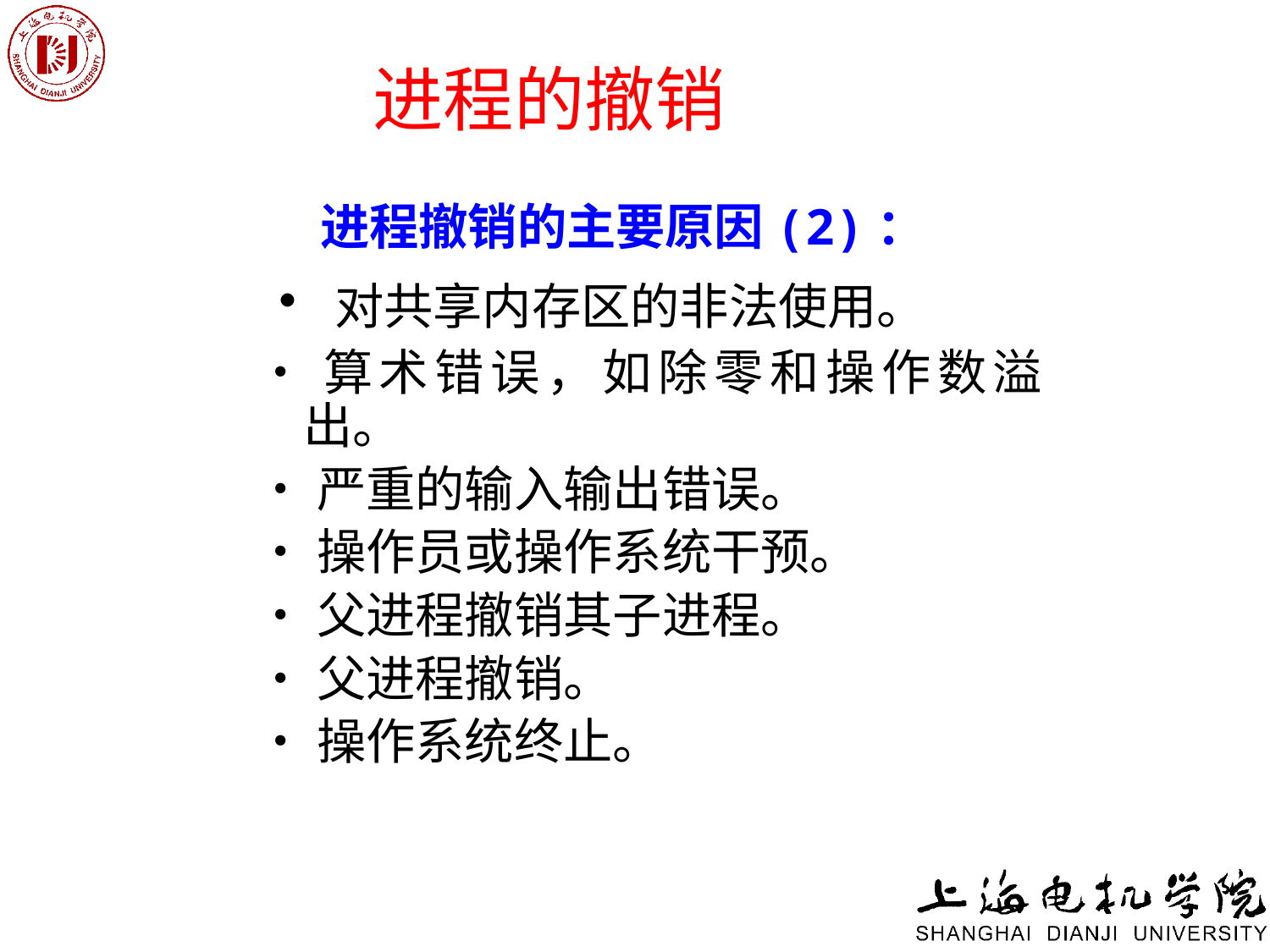

#
  进程的撤销
    进程撤销的主要原因(2)：
•对共享内存区的非法使用。
•算术错误，如除零和操作数溢出。
•严重的输入输出错误。
•操作员或操作系统干预。
•父进程撤销其子进程。
•父进程撤销。
•操作系统终止。